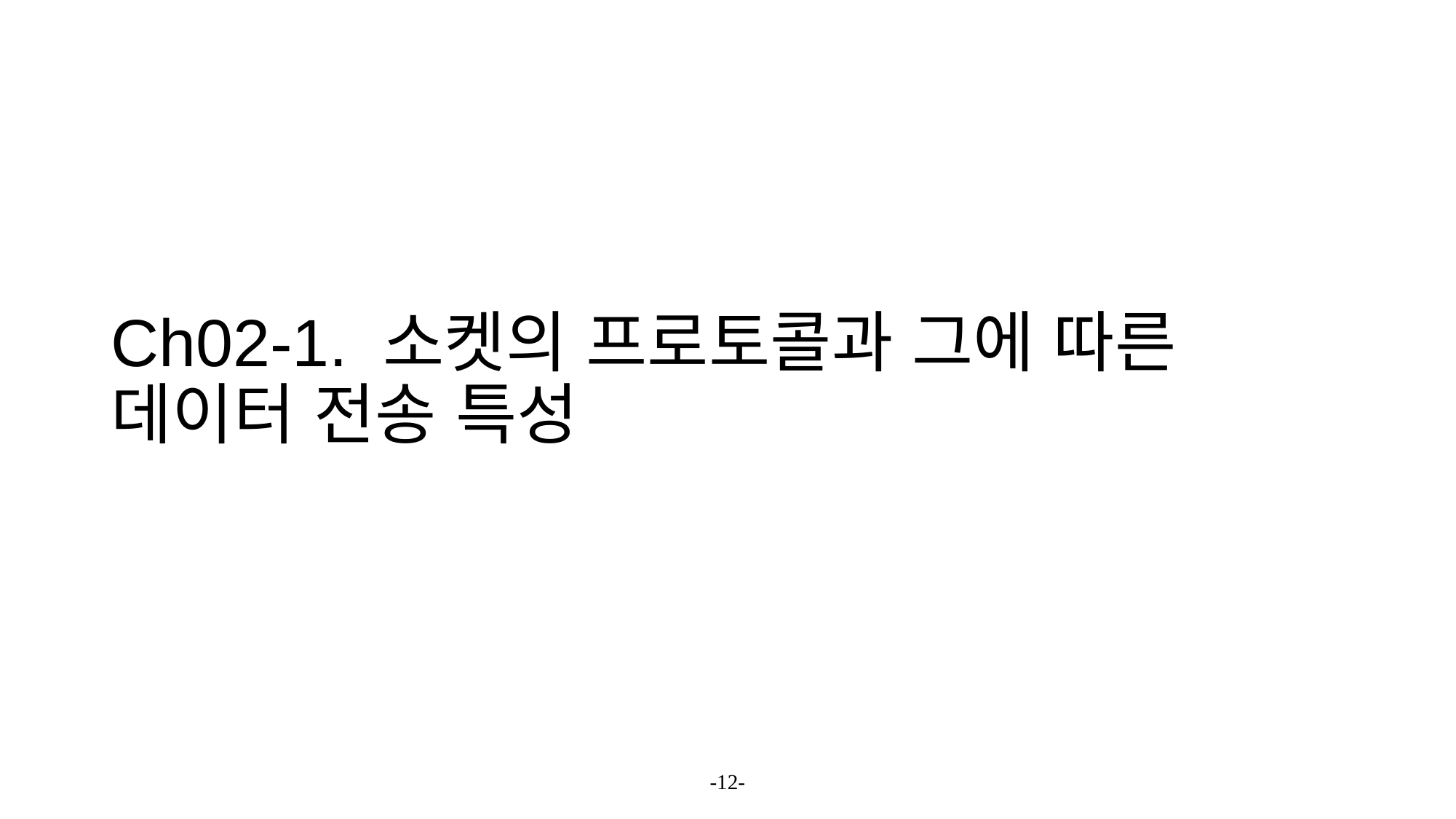

# Ch02-1. 소켓의 프로토콜과 그에 따른 데이터 전송 특성
-12-